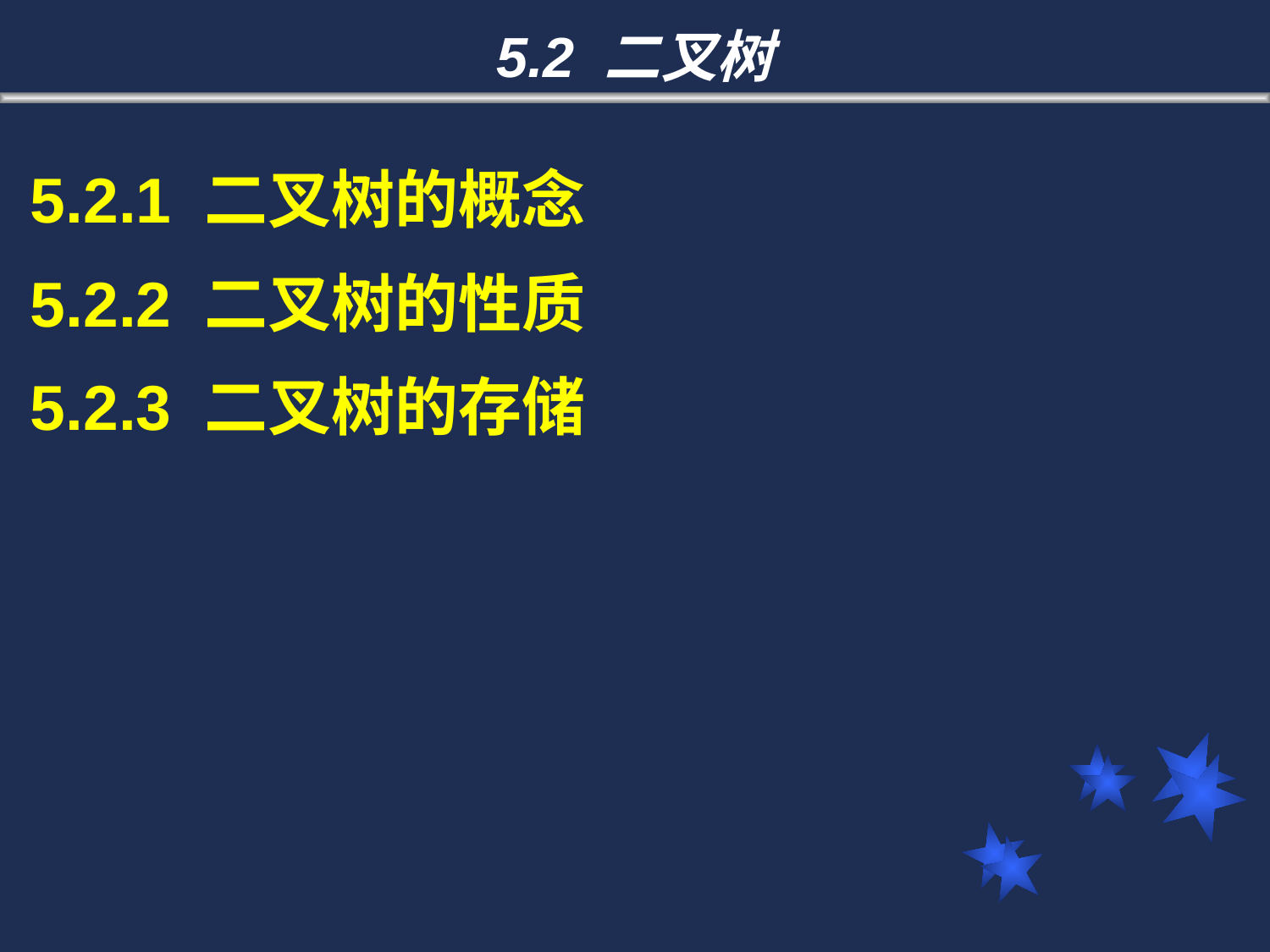

# 5.2 二叉树
 5.2.1 二叉树的概念
 5.2.2 二叉树的性质
 5.2.3 二叉树的存储